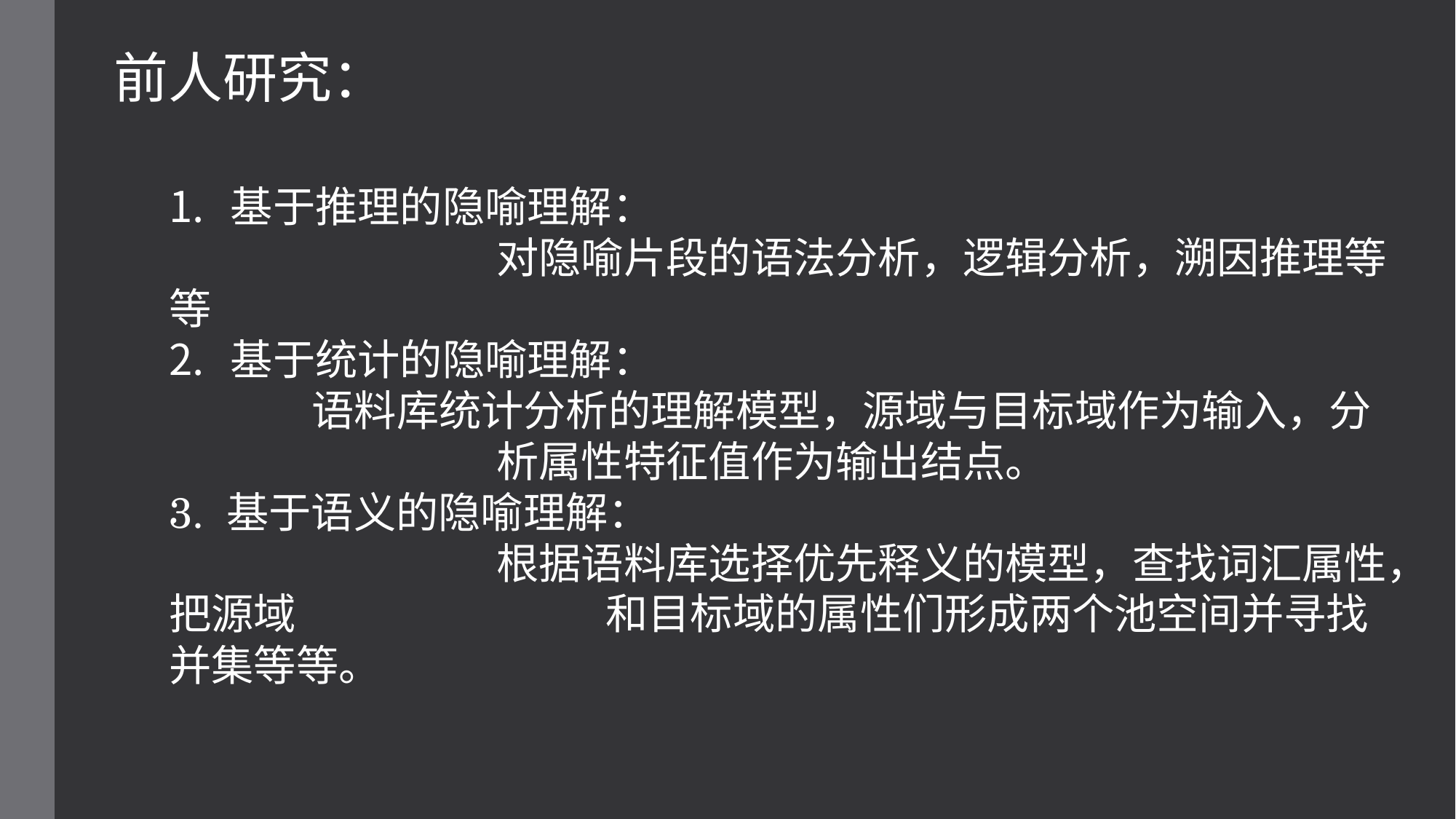

前人研究：
基于推理的隐喻理解：
			对隐喻片段的语法分析，逻辑分析，溯因推理等等
基于统计的隐喻理解：
              语料库统计分析的理解模型，源域与目标域作为输入，分    			析属性特征值作为输出结点。
3. 基于语义的隐喻理解：
			根据语料库选择优先释义的模型，查找词汇属性，把源域			和目标域的属性们形成两个池空间并寻找并集等等。